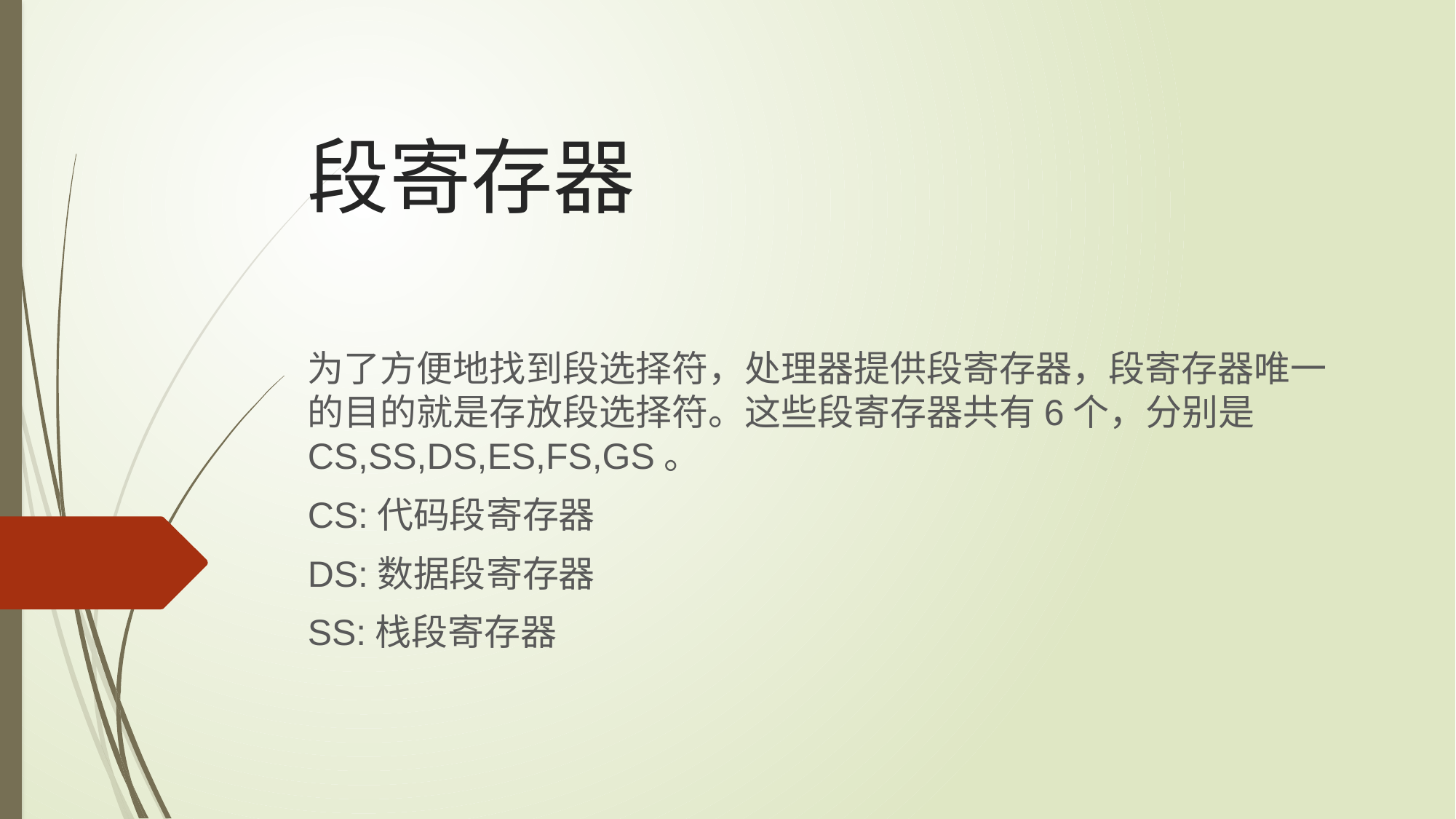

# 段寄存器
为了方便地找到段选择符，处理器提供段寄存器，段寄存器唯一的目的就是存放段选择符。这些段寄存器共有6个，分别是CS,SS,DS,ES,FS,GS。
CS:代码段寄存器
DS:数据段寄存器
SS:栈段寄存器